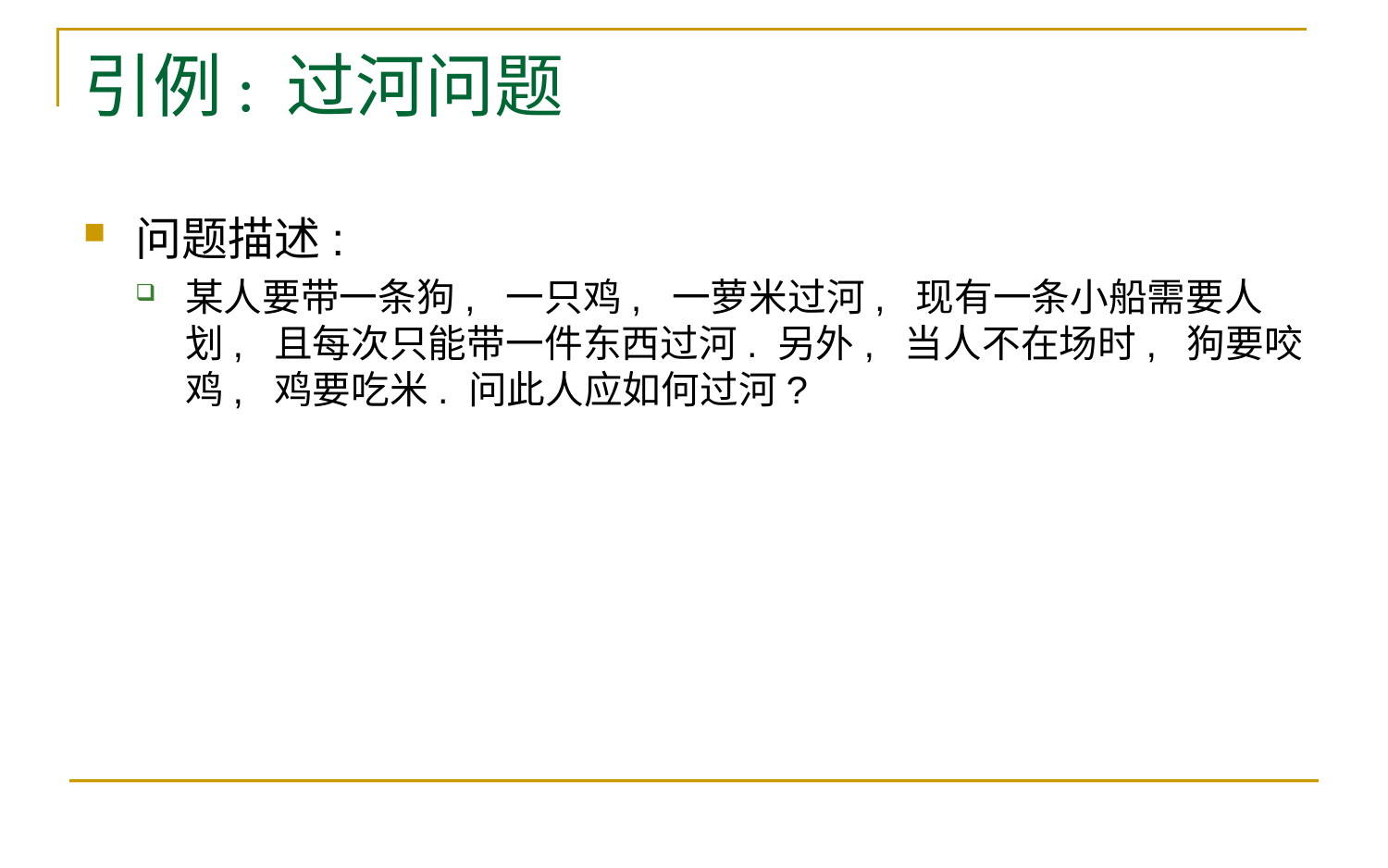

# 引例: 过河问题
问题描述:
某人要带一条狗,  一只鸡,  一萝米过河,  现有一条小船需要人划,  且每次只能带一件东西过河. 另外,  当人不在场时,  狗要咬鸡,  鸡要吃米. 问此人应如何过河?